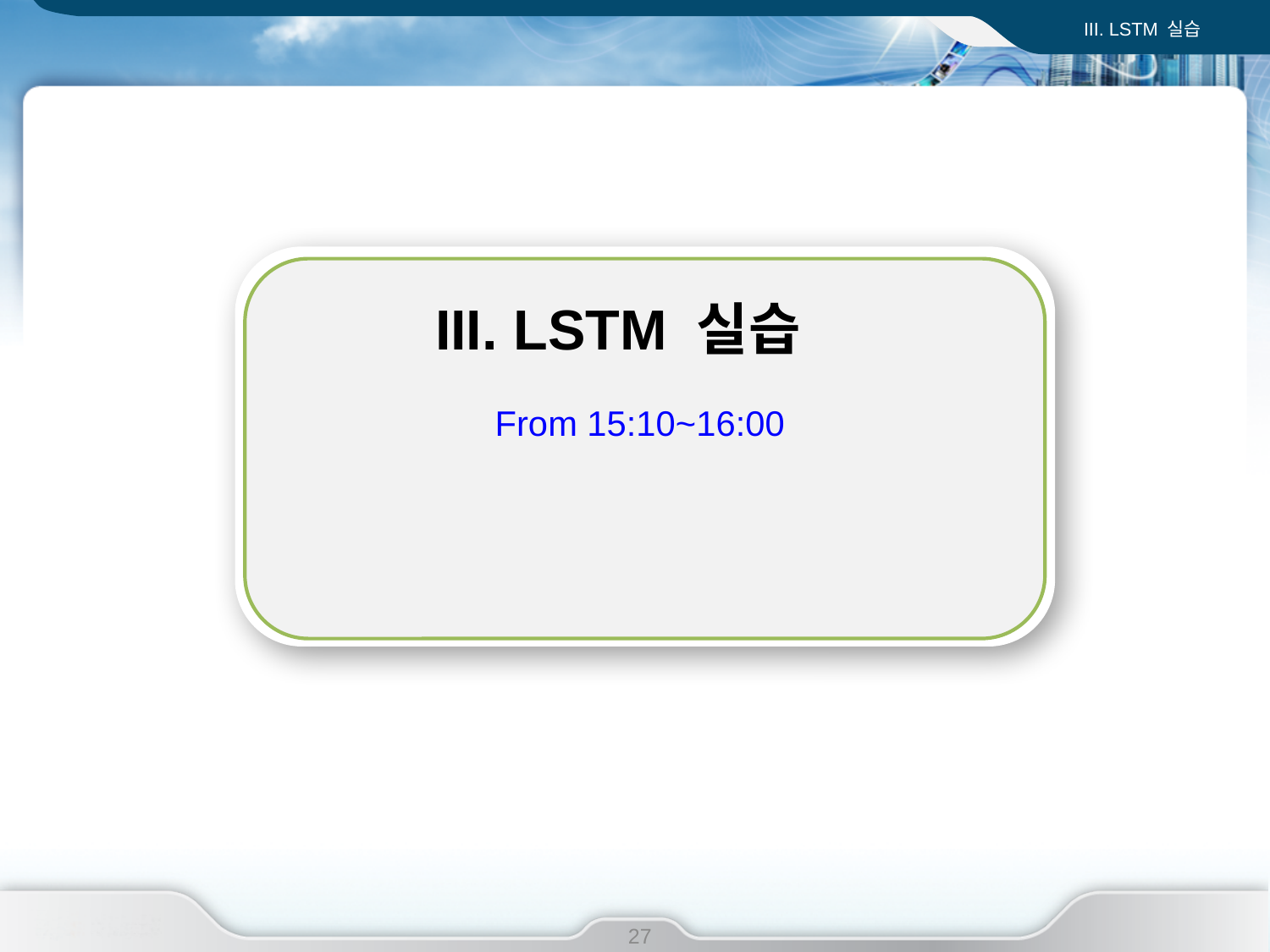

III. LSTM 실습

III. LSTM 실습
From 15:10~16:00
I. 사업 개요
27